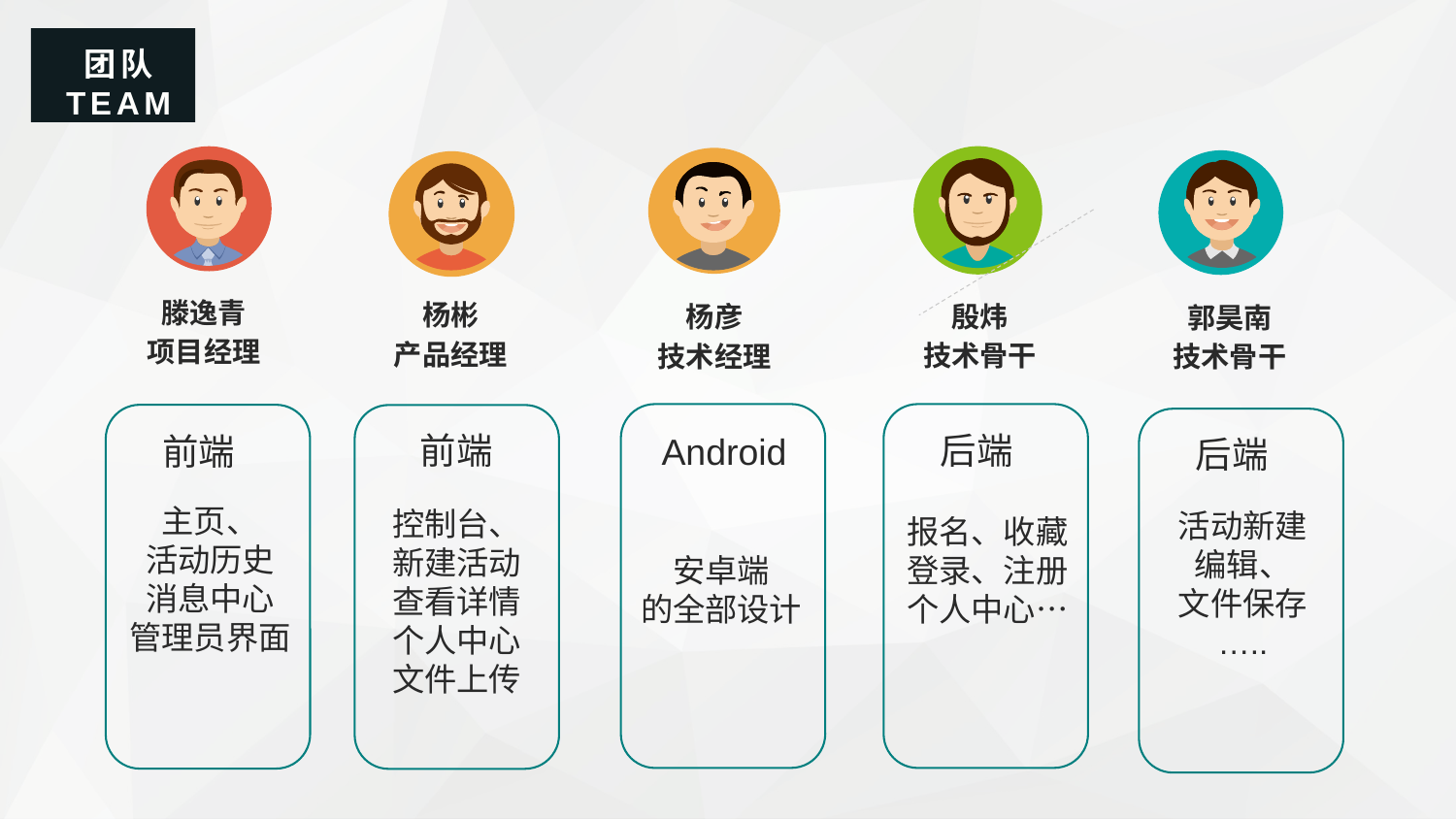

团队

TEAM

滕逸青
项目经理
杨彬
产品经理
殷炜
技术骨干
杨彦
技术经理
郭昊南
技术骨干

前端
后端
前端
Android
后端
主页、
活动历史
消息中心
管理员界面
控制台、
新建活动
查看详情
个人中心
文件上传
活动新建
编辑、
文件保存
…..
报名、收藏
登录、注册
个人中心…
安卓端
的全部设计